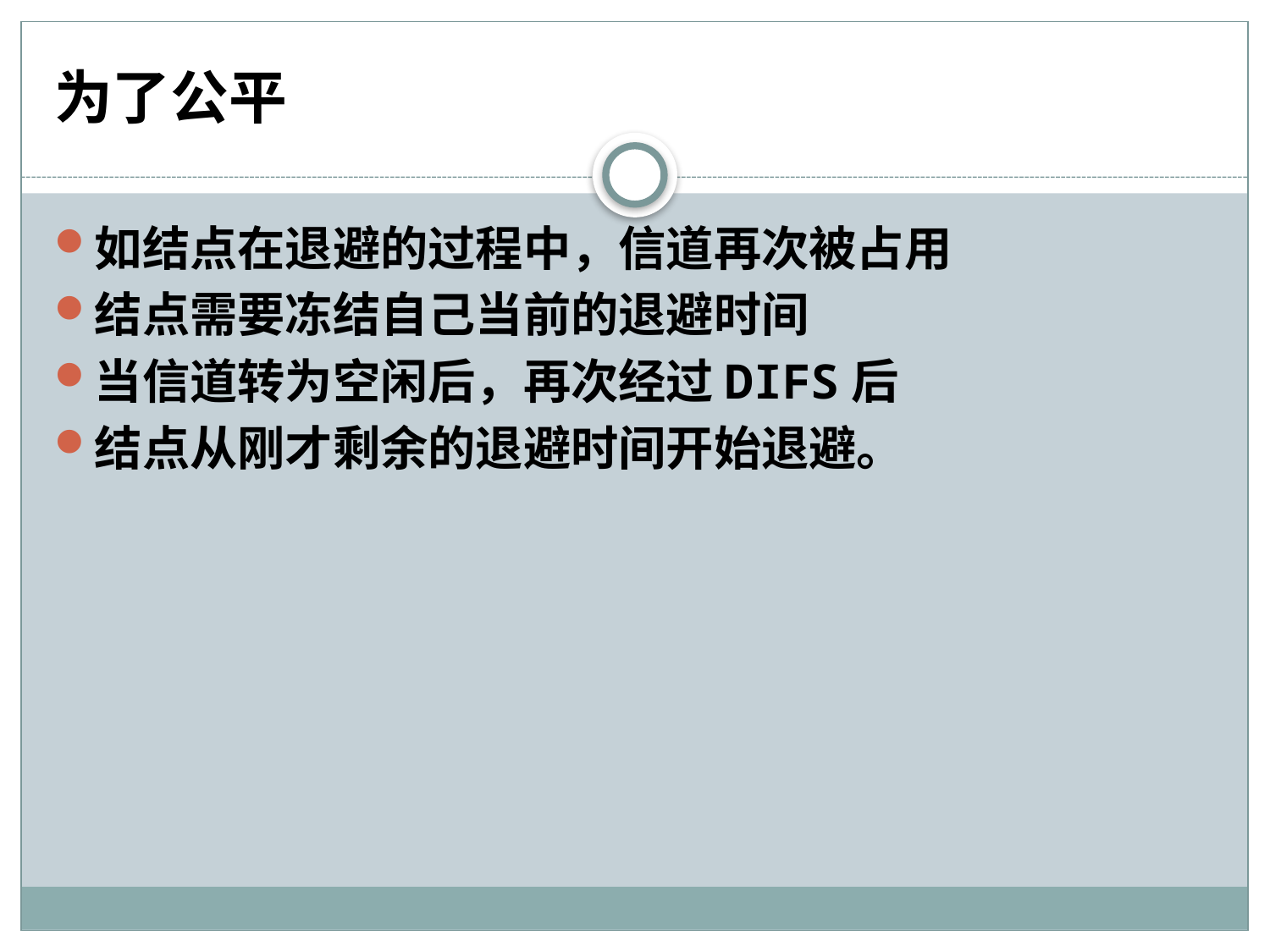

# 为了公平
如结点在退避的过程中，信道再次被占用
结点需要冻结自己当前的退避时间
当信道转为空闲后，再次经过DIFS后
结点从刚才剩余的退避时间开始退避。